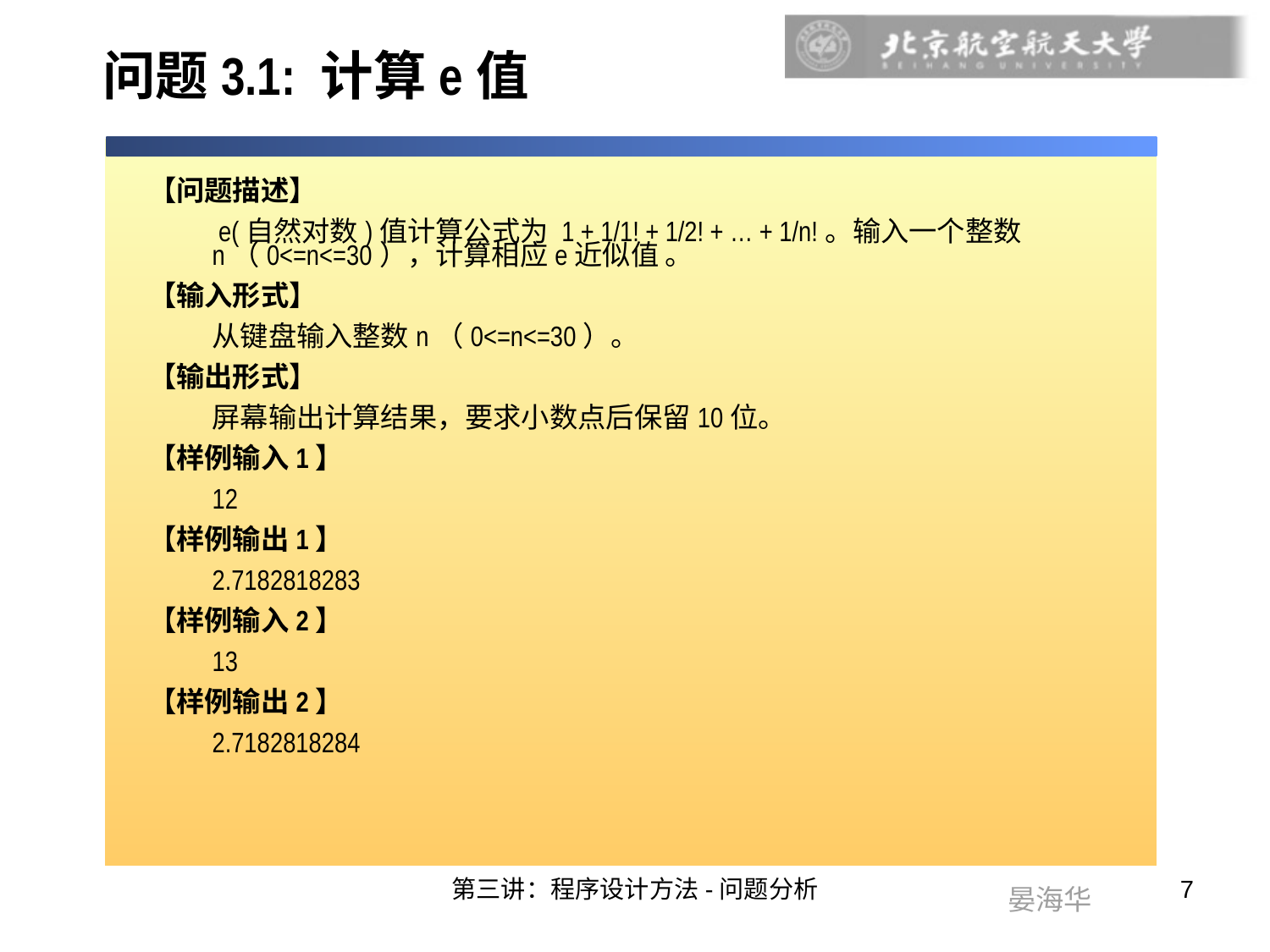

# 问题3.1: 计算e值
【问题描述】
 e(自然对数)值计算公式为 1 + 1/1! + 1/2! + … + 1/n!。输入一个整数n（0<=n<=30），计算相应e近似值 。
【输入形式】
从键盘输入整数n（0<=n<=30）。
【输出形式】
屏幕输出计算结果，要求小数点后保留10位。
【样例输入1】
12
【样例输出1】
2.7182818283
【样例输入2】
13
【样例输出2】
2.7182818284
第三讲：程序设计方法-问题分析
7